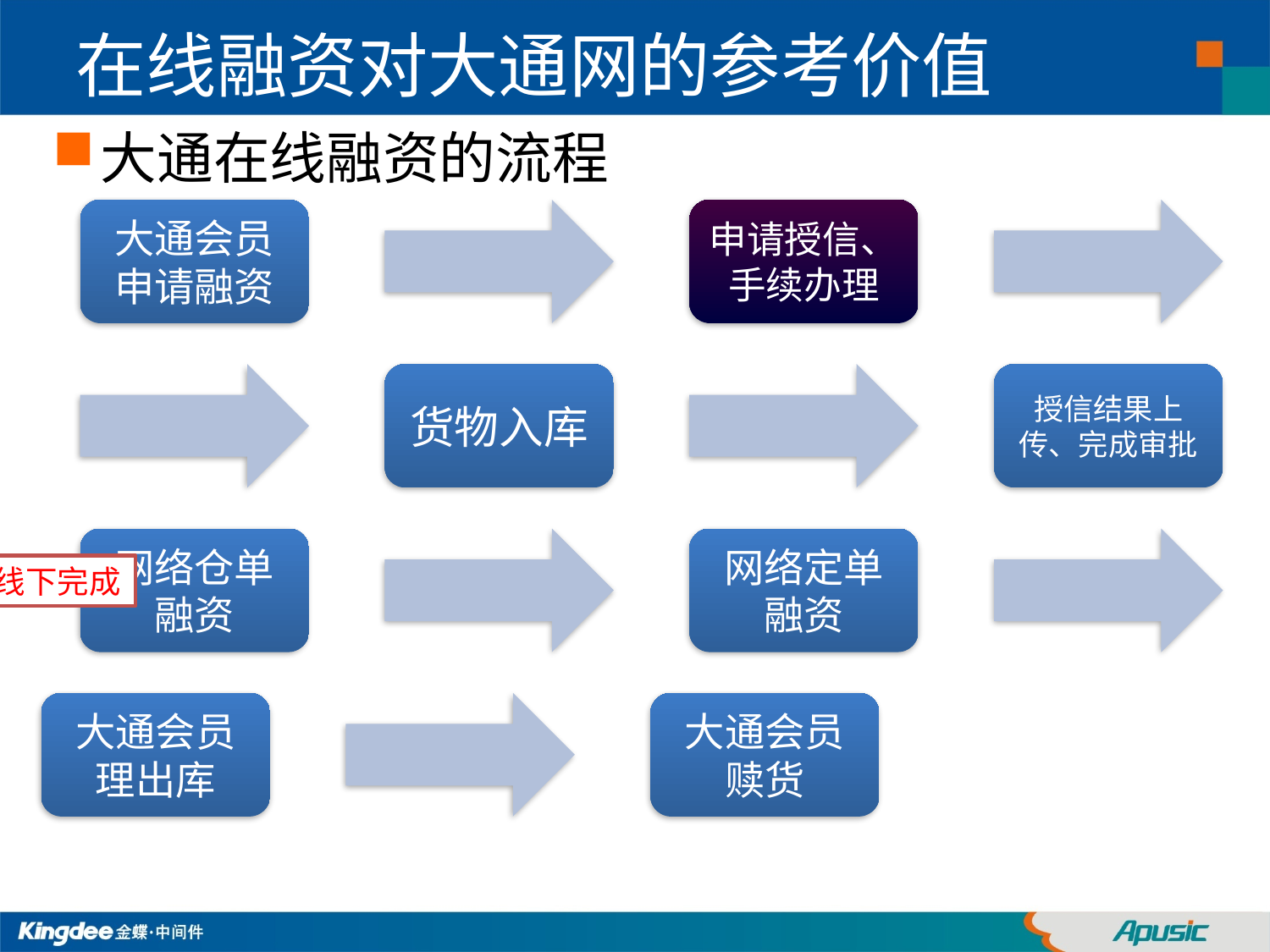

# 在线融资对大通网的参考价值
大通在线融资的流程
大通会员申请融资
申请授信、手续办理
货物入库
网络仓单融资
网络定单融资
大通会员赎货
大通会员理出库
授信结果上传、完成审批
线下完成